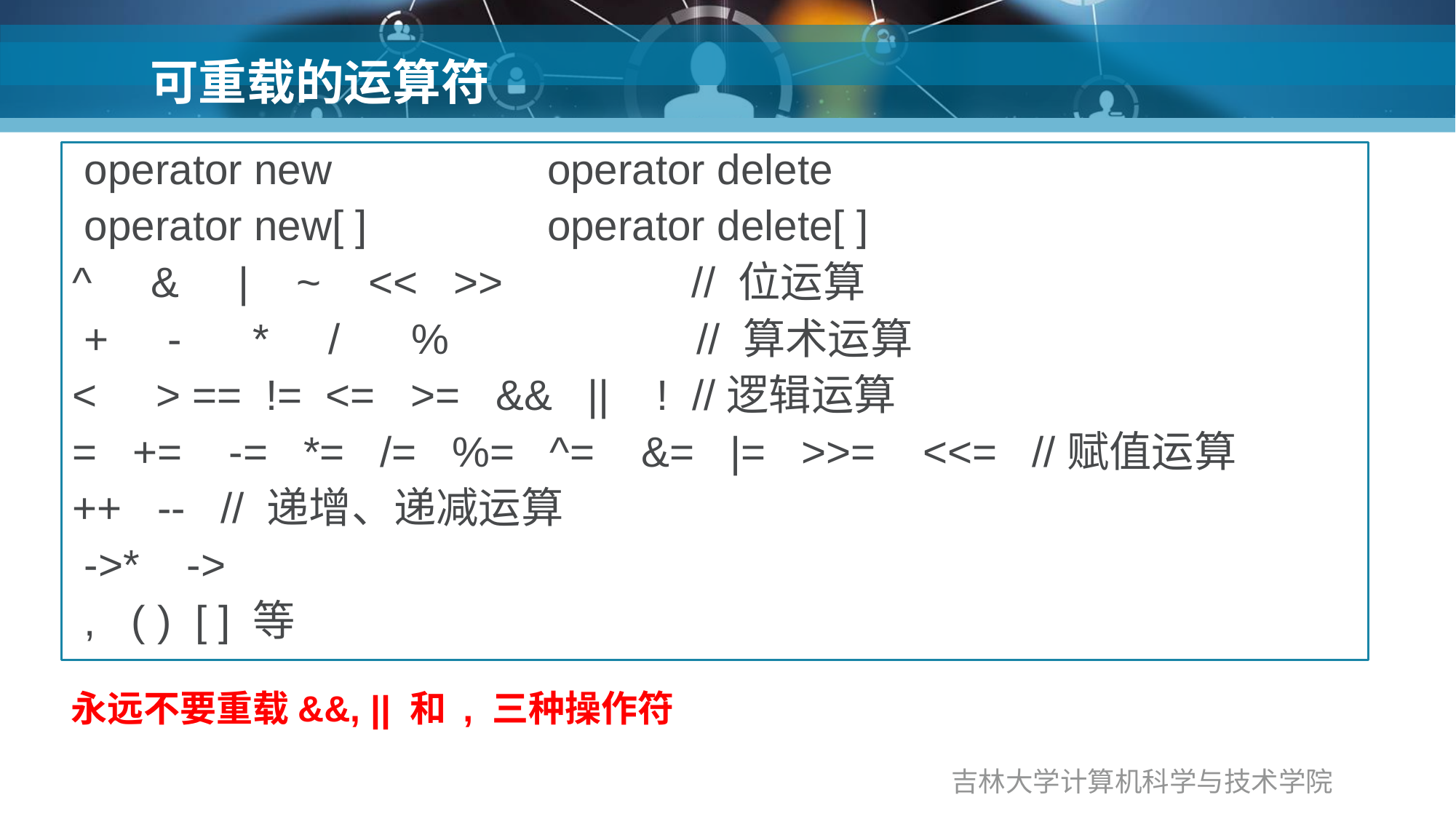

# 可重载的运算符
 operator new             	operator delete
 operator new[ ]		operator delete[ ]
^     &     |    ~    <<   >>                // 位运算
 +     -      *     /      %                     // 算术运算
<     > ==  !=  <=   >=   &&   ||    !  //逻辑运算
=   +=    -=   *=   /=   %=   ^=    &=   |=   >>=    <<=   //赋值运算
++   --   // 递增、递减运算
 ->*    ->
 ,   ( )  [ ] 等
永远不要重载&&, || 和 , 三种操作符
吉林大学计算机科学与技术学院